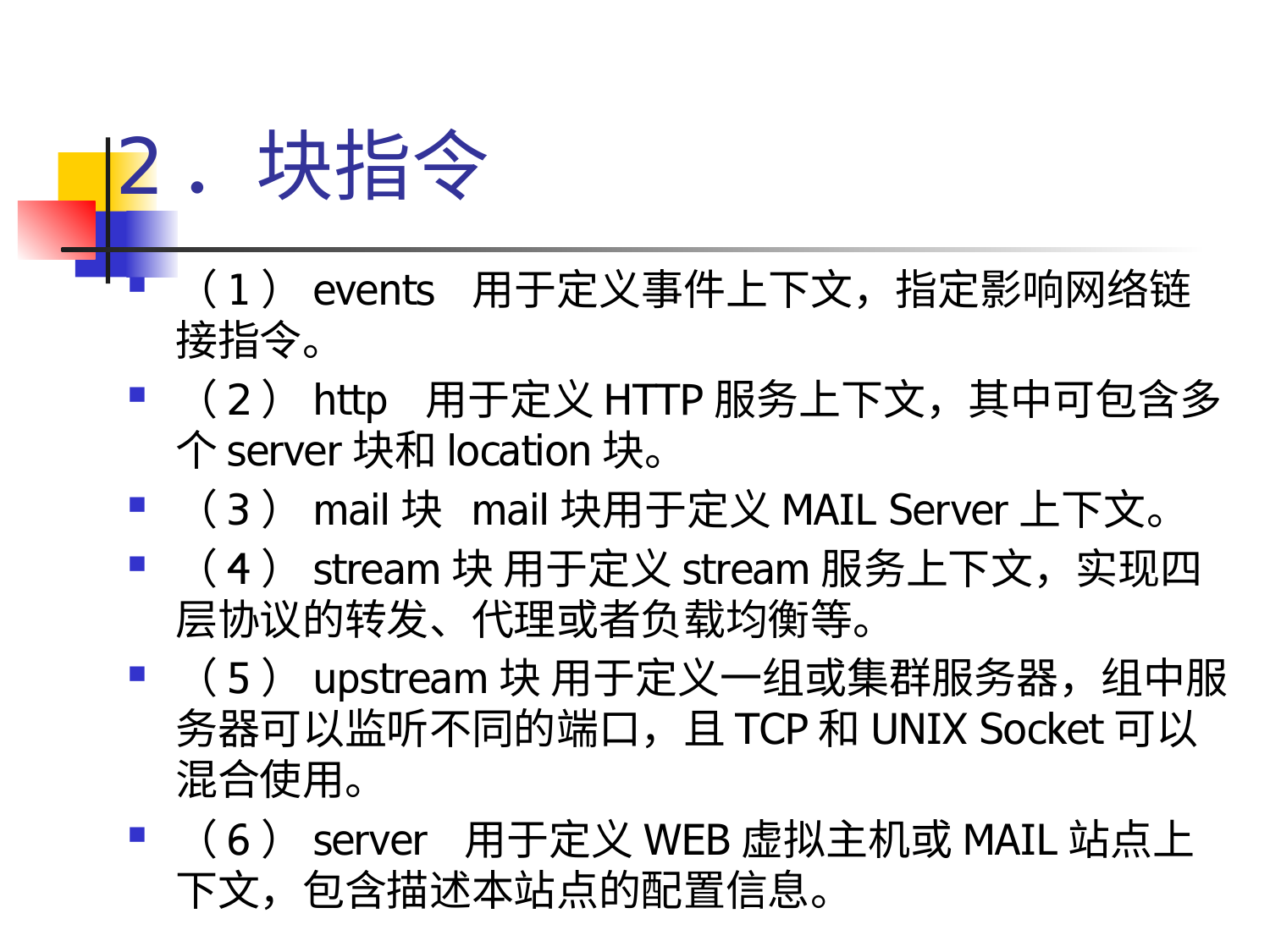

# 2．块指令
（1）events  用于定义事件上下文，指定影响网络链接指令。
（2）http  用于定义HTTP服务上下文，其中可包含多个server块和location块。
（3）mail块  mail块用于定义MAIL Server上下文。
（4）stream块 用于定义stream服务上下文，实现四层协议的转发、代理或者负载均衡等。
（5）upstream块 用于定义一组或集群服务器，组中服务器可以监听不同的端口，且TCP和UNIX Socket可以混合使用。
（6）server  用于定义WEB虚拟主机或MAIL站点上下文，包含描述本站点的配置信息。